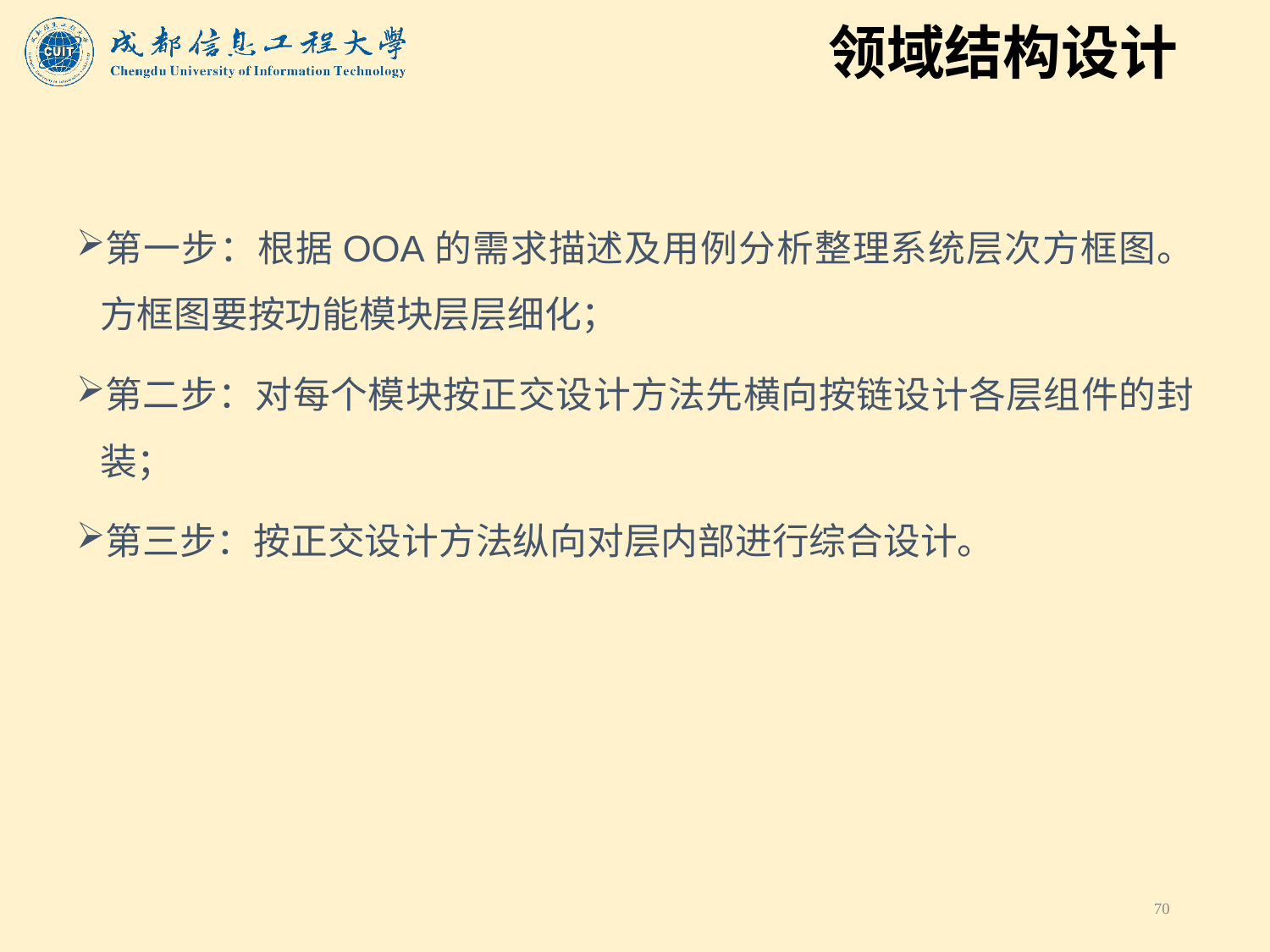

# 领域结构设计
第一步：根据OOA的需求描述及用例分析整理系统层次方框图。方框图要按功能模块层层细化；
第二步：对每个模块按正交设计方法先横向按链设计各层组件的封装；
第三步：按正交设计方法纵向对层内部进行综合设计。

70